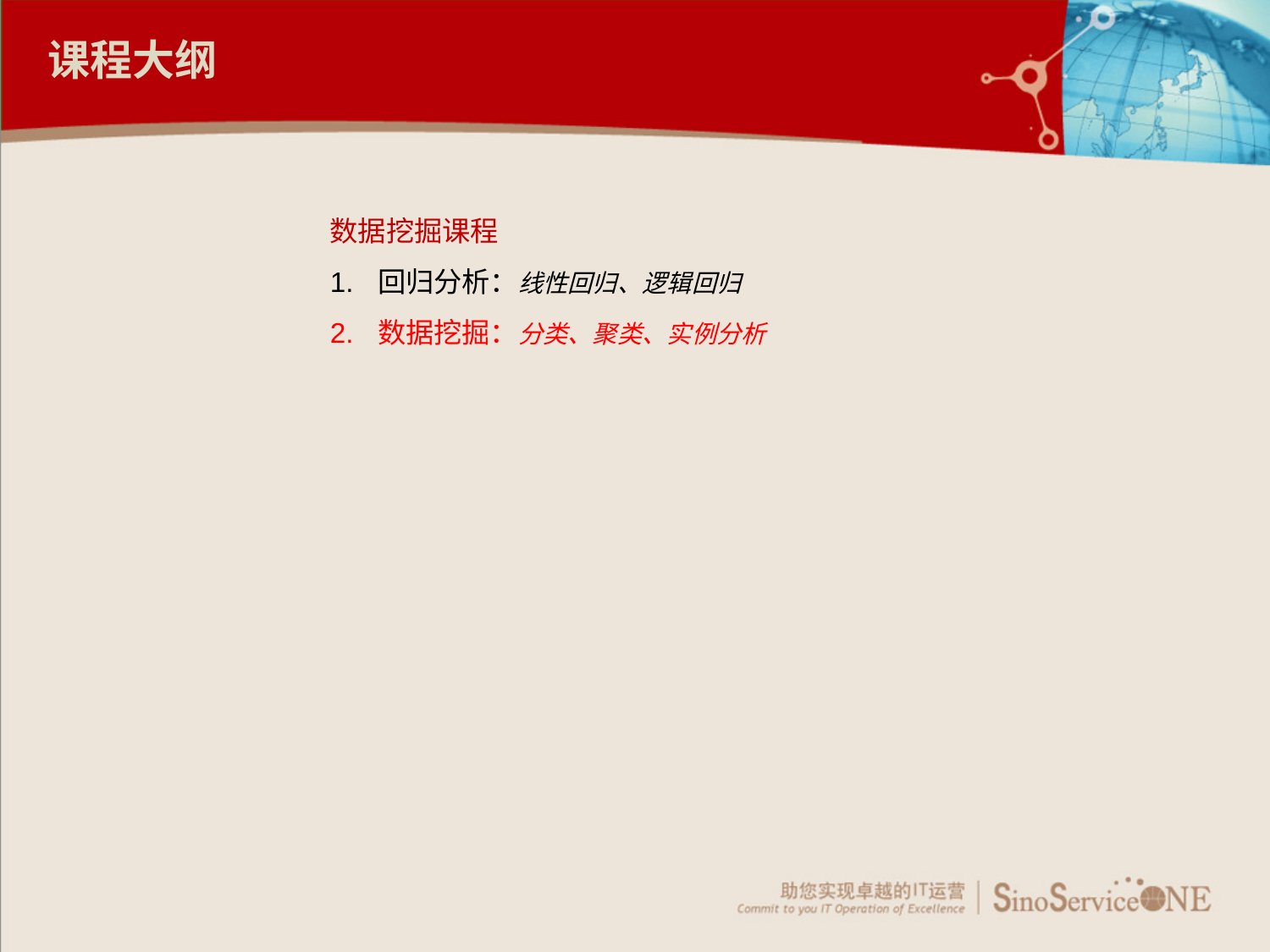

# 课程大纲
数据挖掘课程
回归分析：线性回归、逻辑回归
数据挖掘：分类、聚类、实例分析